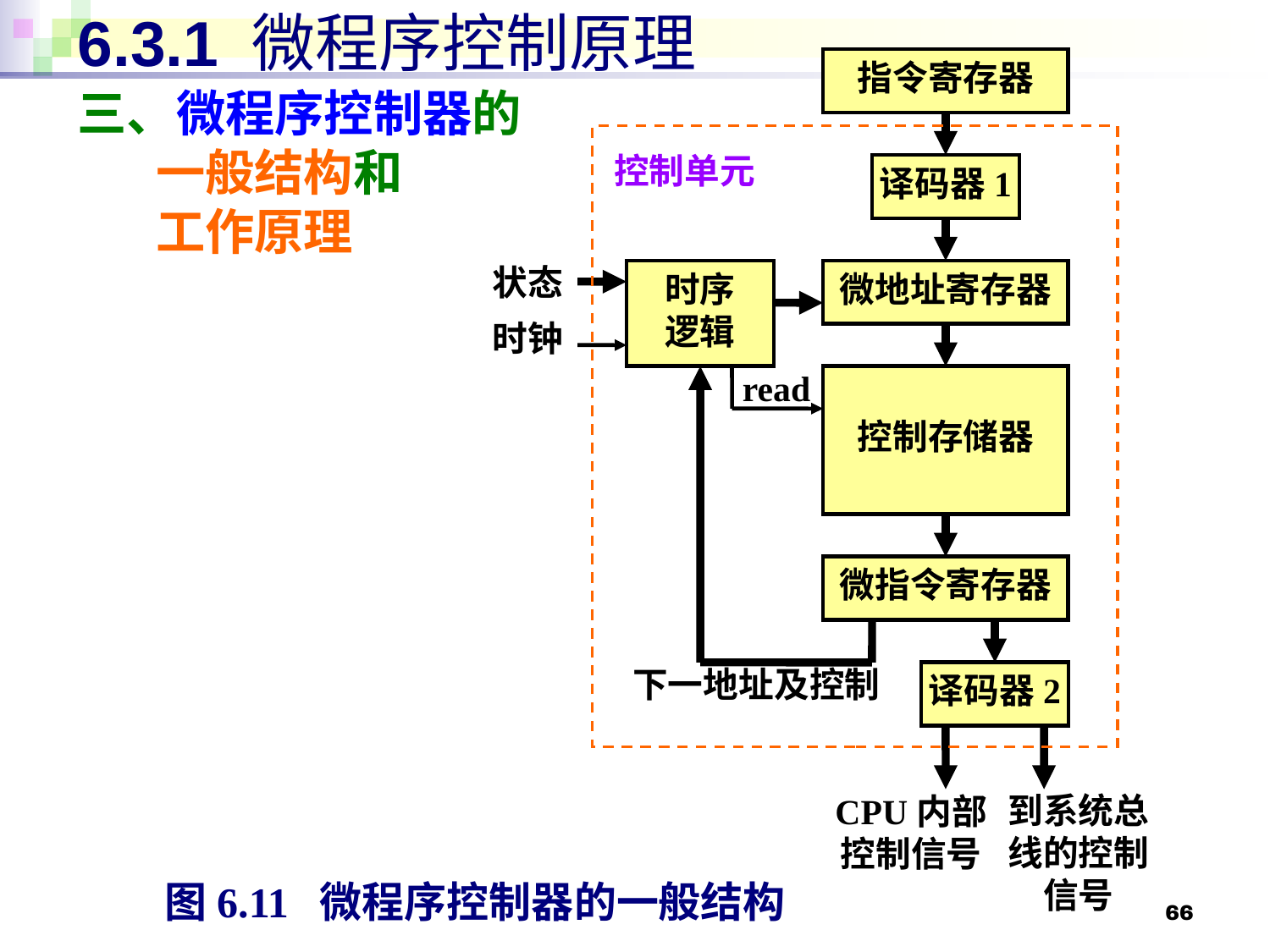

# 6.3.1 微程序控制原理
指令寄存器
三、微程序控制器的
       一般结构和
       工作原理

控制单元
译码器1

状态
时钟
时序
逻辑
微地址寄存器

read

控制存储器

微指令寄存器

下一地址及控制

译码器2

到系统总线的控制信号
CPU内部控制信号
66
图6.11  微程序控制器的一般结构